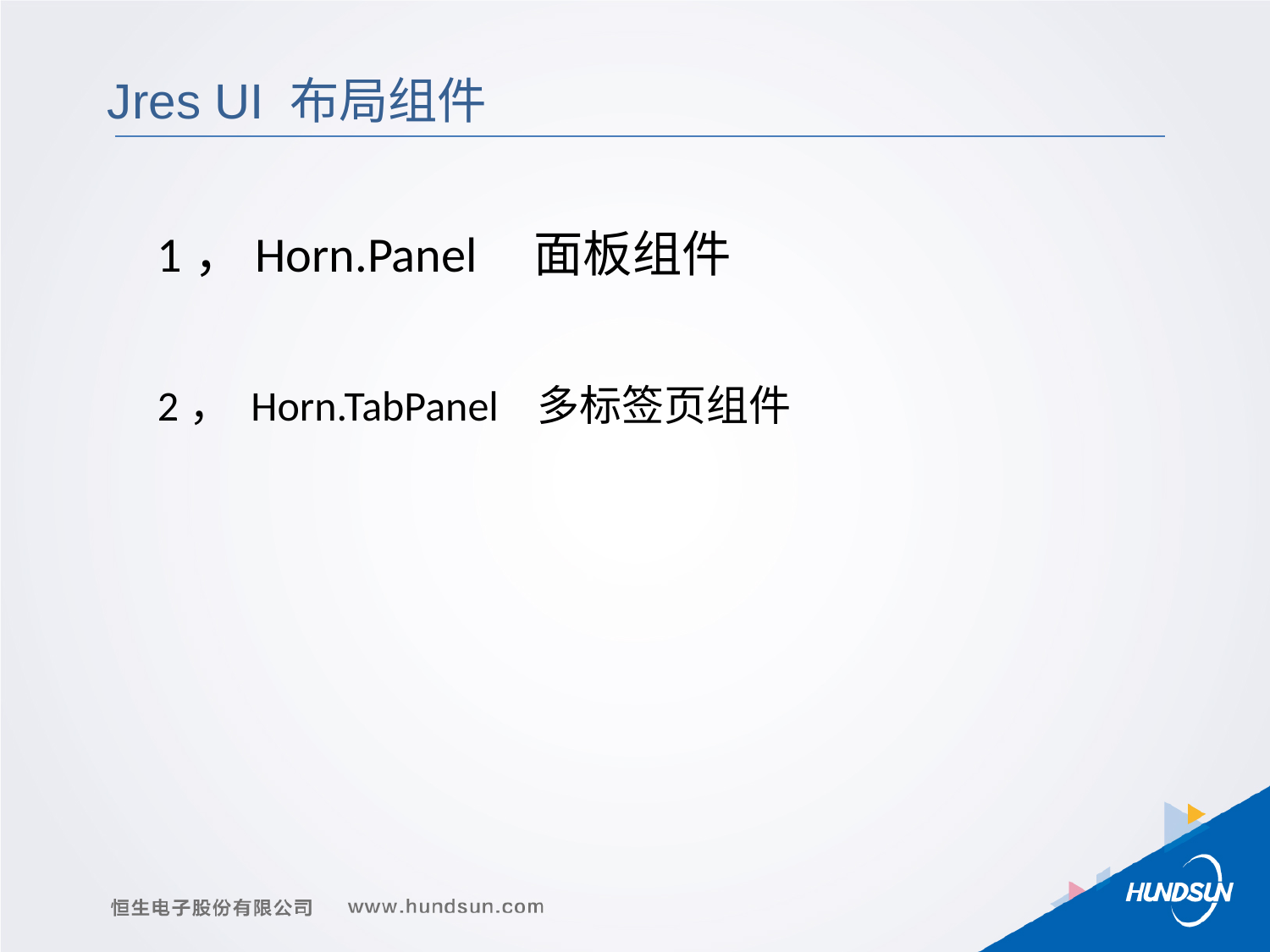

Jres UI 布局组件
1，Horn.Panel    面板组件

2， Horn.TabPanel   多标签页组件